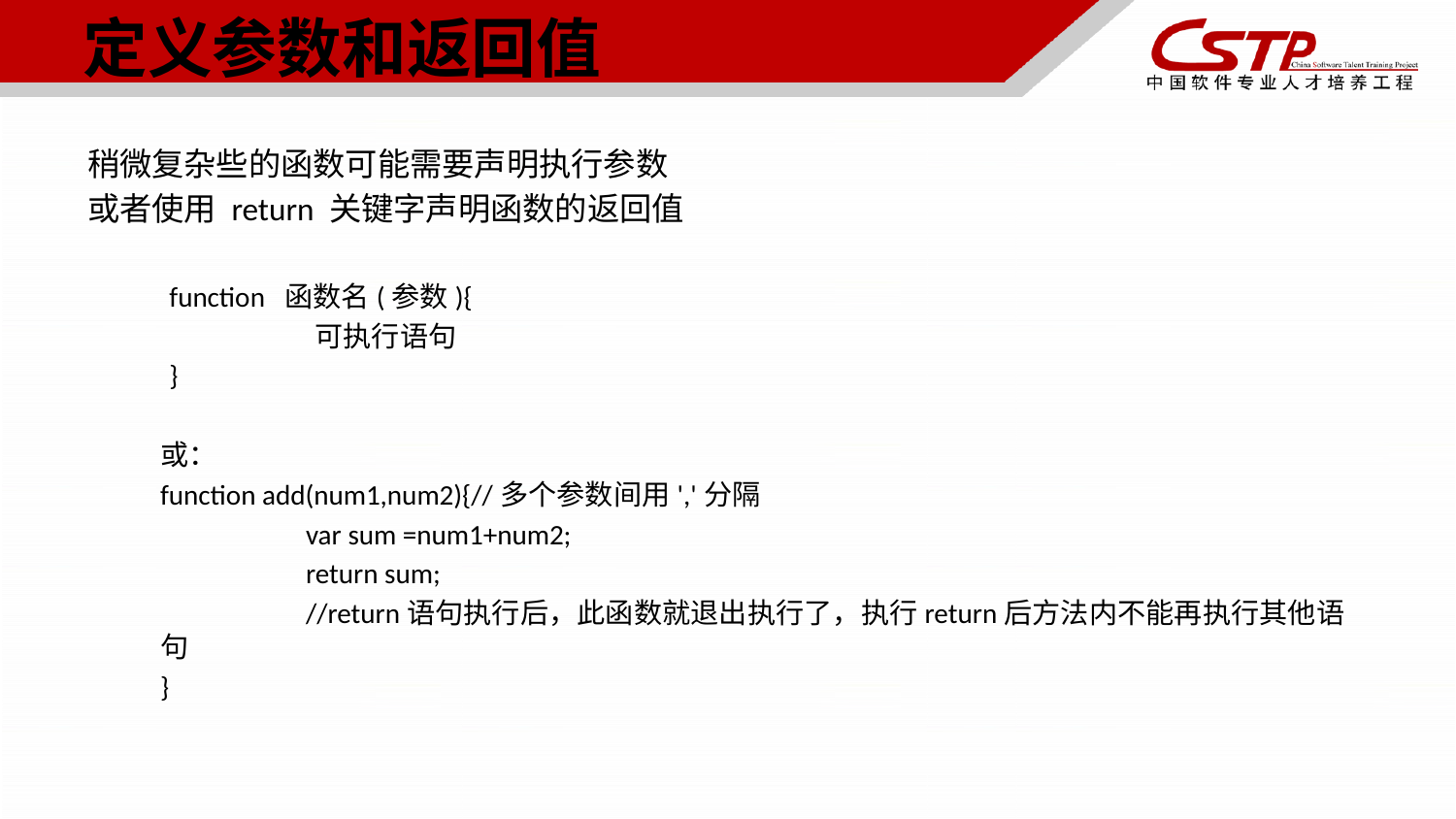

# 定义参数和返回值
稍微复杂些的函数可能需要声明执行参数
或者使用 return 关键字声明函数的返回值

function  函数名(参数){
	可执行语句
}

或：
function add(num1,num2){//多个参数间用','分隔
	var sum =num1+num2;
	return sum;
	//return语句执行后，此函数就退出执行了，执行return后方法内不能再执行其他语句
}